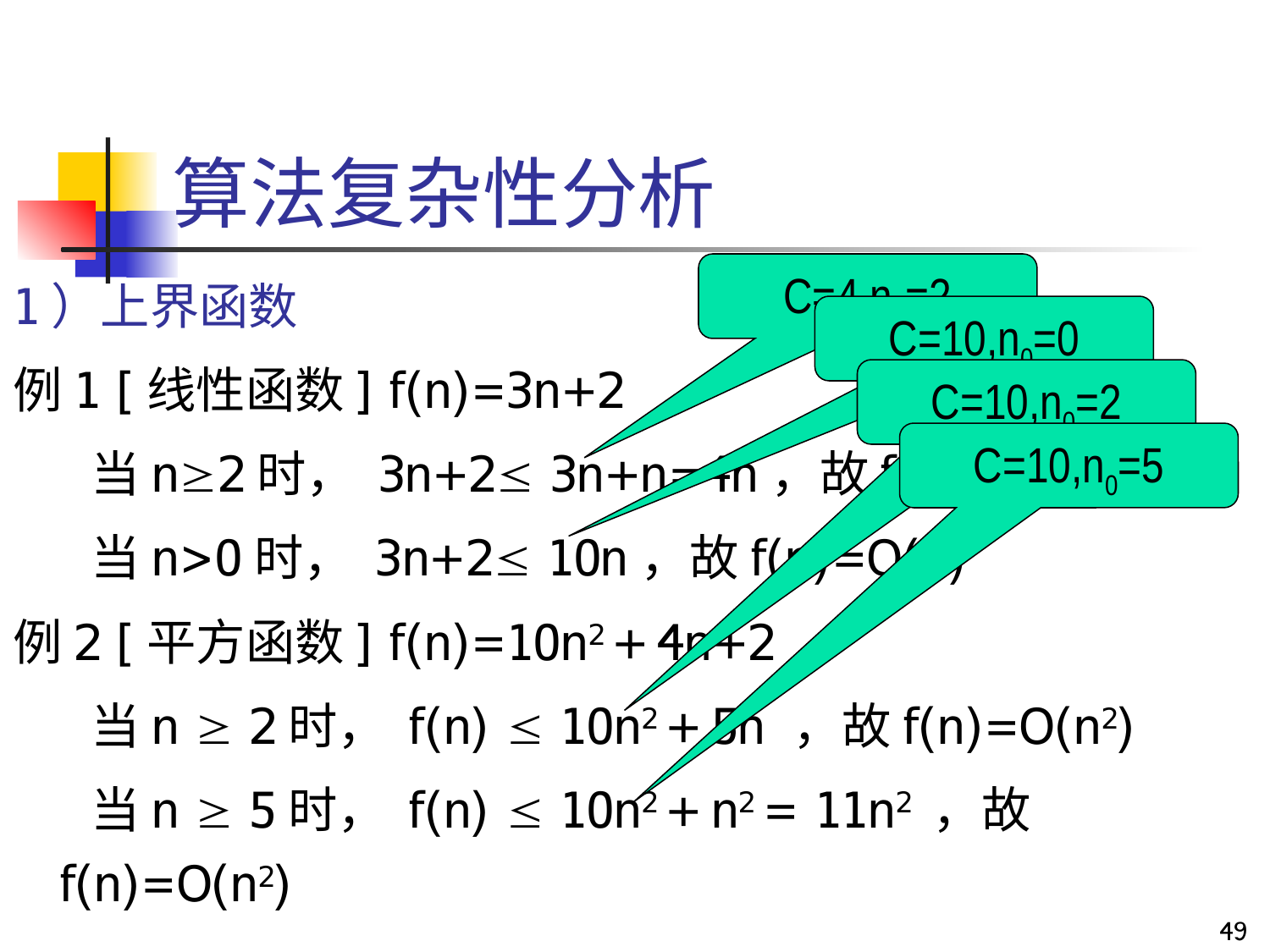

# 算法复杂性分析
1）上界函数
例1 [线性函数] f(n)=3n+2
      当n≥2时， 3n+2≤ 3n+n=4n，故f(n)=O(n)
      当n>0时， 3n+2≤ 10n，故f(n)=O(n)
例2 [平方函数] f(n)=10n2 + 4n+2
      当n ≥ 2时， f(n) ≤ 10n2 + 5n ，故f(n)=O(n2)
      当n ≥ 5时， f(n) ≤ 10n2 + n2 = 11n2 ，故f(n)=O(n2)
C=4,n0=2
C=10,n0=0
C=10,n0=2
C=10,n0=5
49